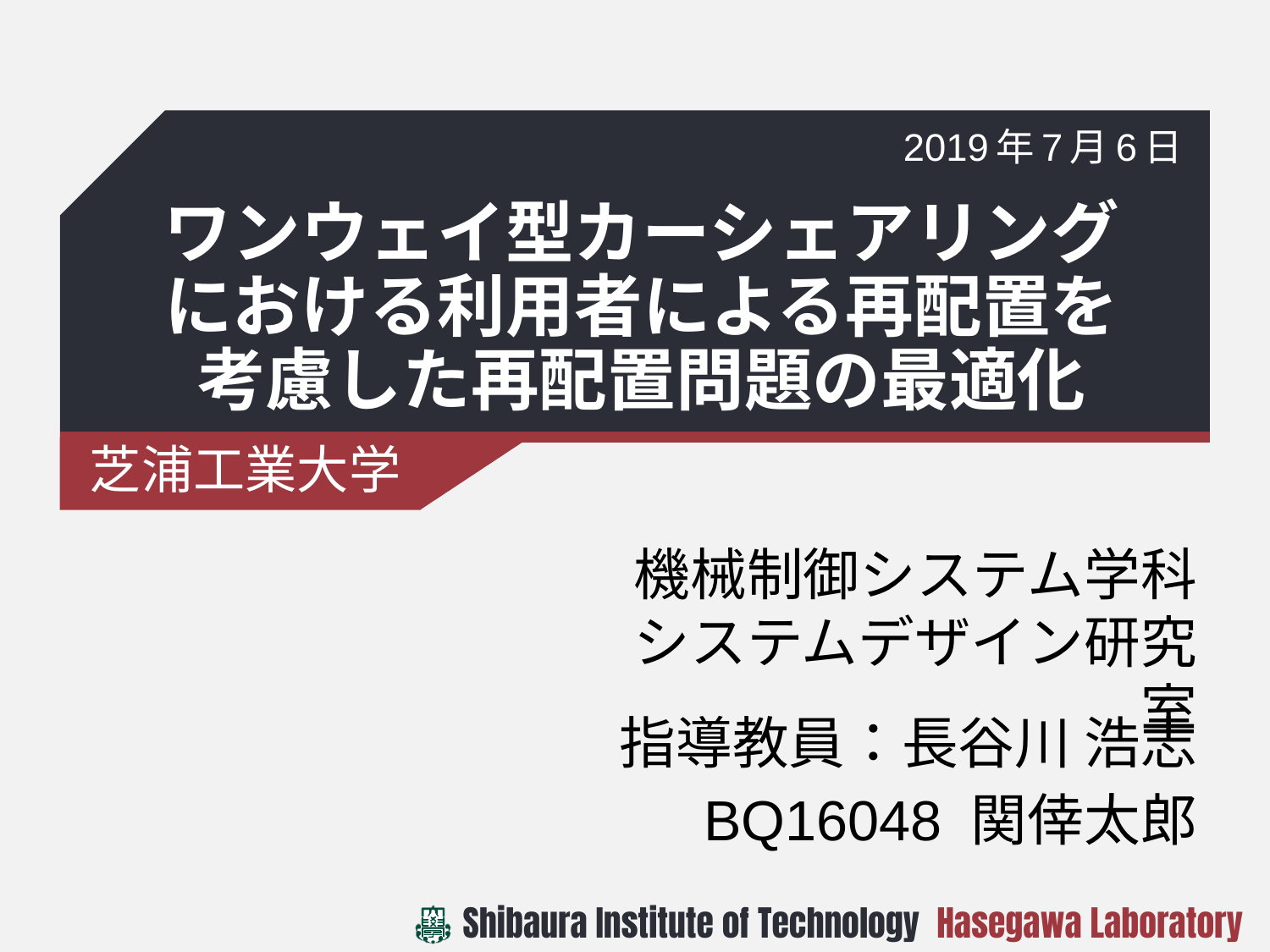

# ワンウェイ型カーシェアリング における利用者による再配置を 考慮した再配置問題の最適化
BQ16048 関倖太郎